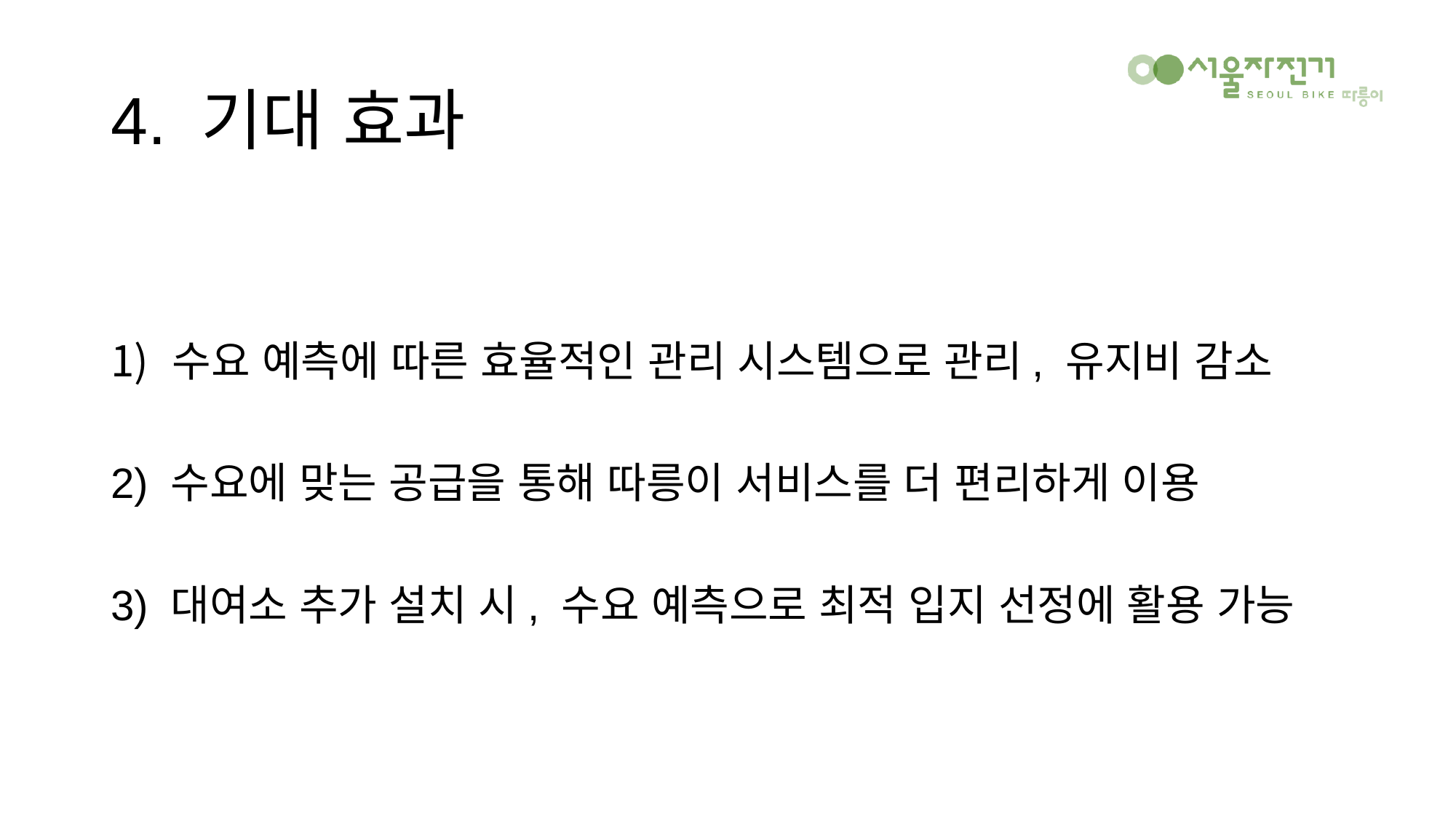

# 4. 기대 효과
수요 예측에 따른 효율적인 관리 시스템으로 관리, 유지비 감소

2) 수요에 맞는 공급을 통해 따릉이 서비스를 더 편리하게 이용

3) 대여소 추가 설치 시, 수요 예측으로 최적 입지 선정에 활용 가능